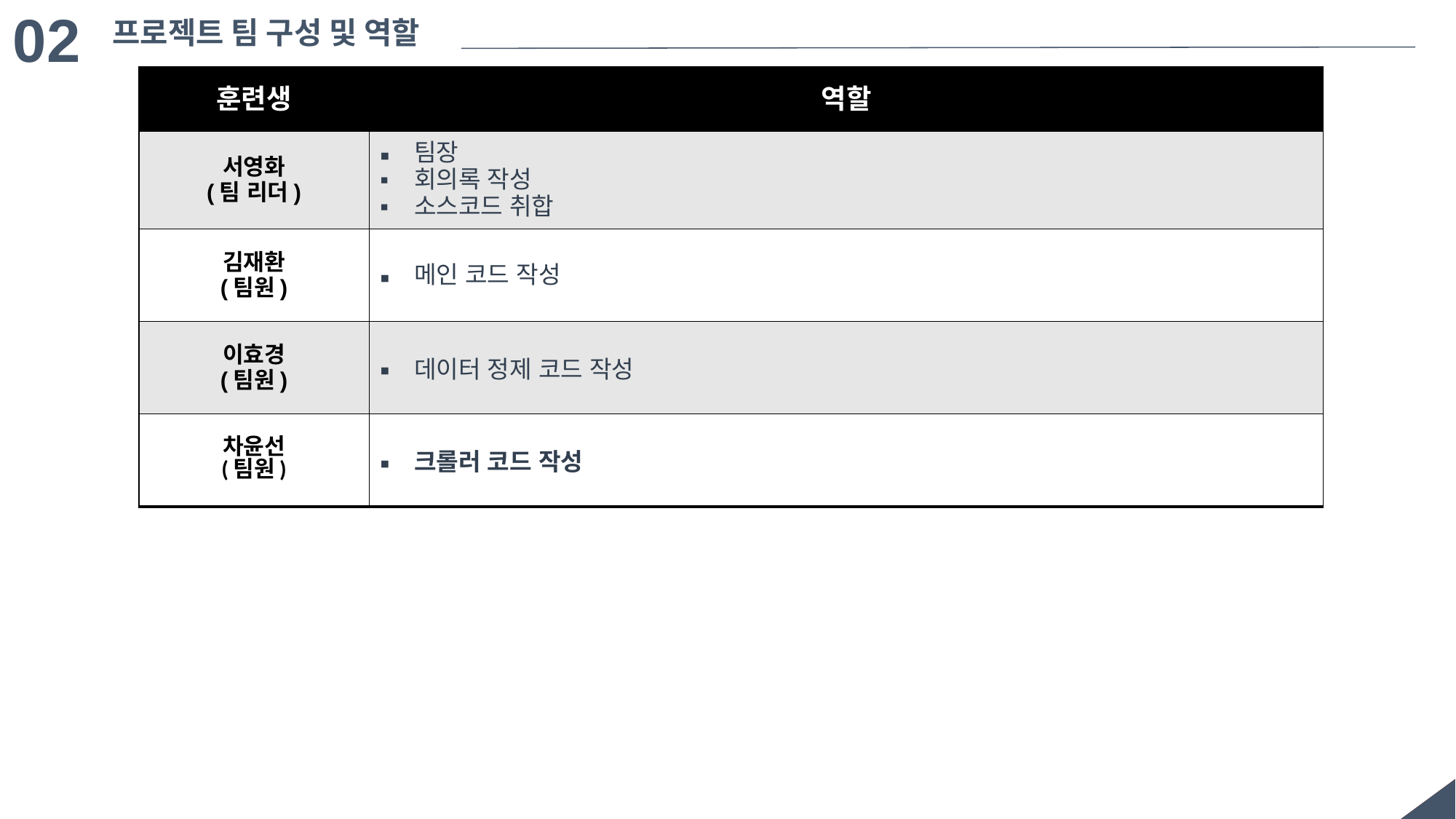

02
프로젝트 팀 구성 및 역할
| 훈련생 | 역할 |
| --- | --- |
| 서영화 (팀 리더) | 팀장 회의록 작성 소스코드 취합 |
| 김재환 (팀원) | 메인 코드 작성 |
| 이효경 (팀원) | 데이터 정제 코드 작성 |
| 차윤선 (팀원) | 크롤러 코드 작성 |